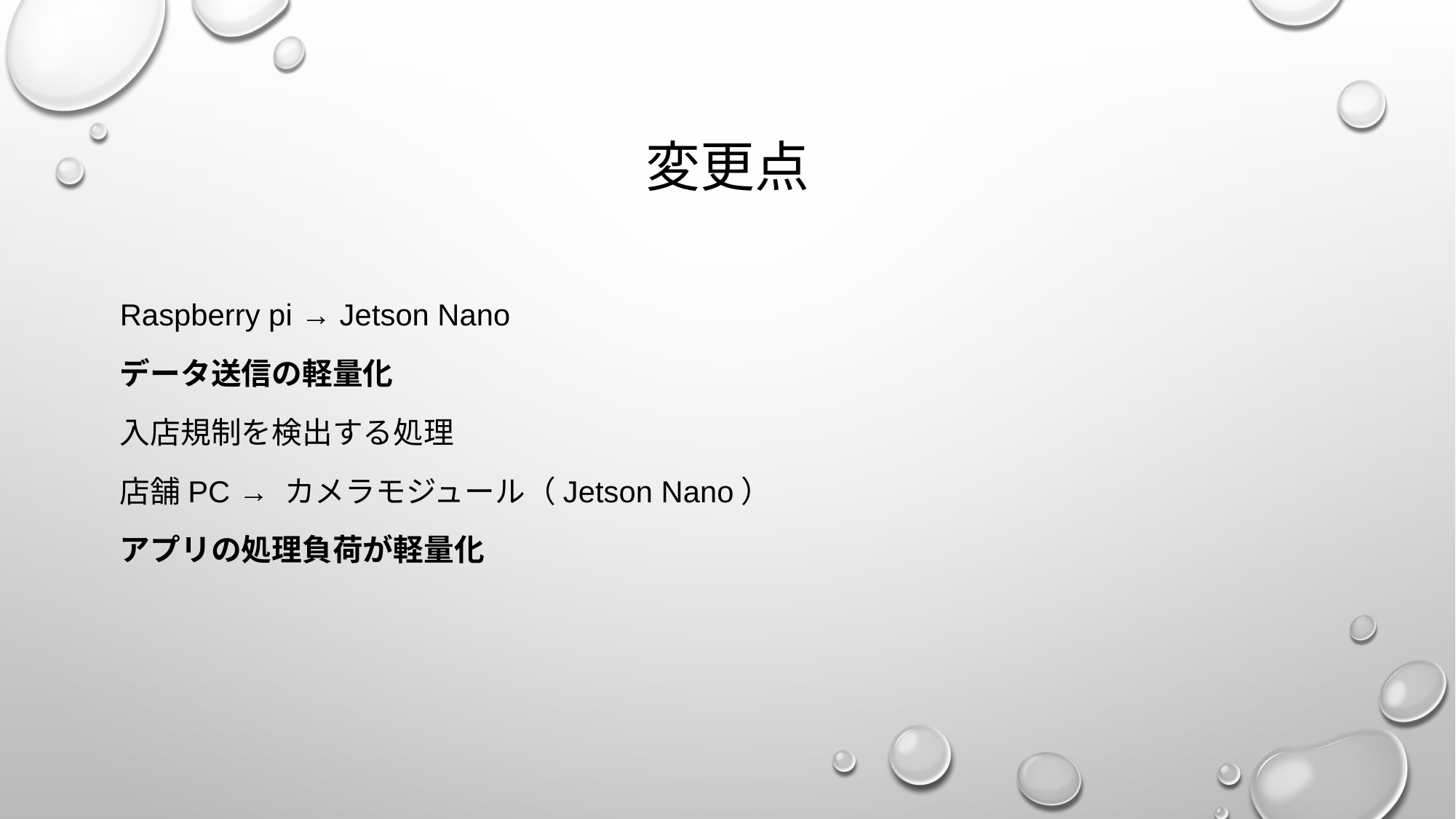

# 変更点
Raspberry pi → Jetson Nano
データ送信の軽量化
入店規制を検出する処理
店舗PC → カメラモジュール（Jetson Nano）
アプリの処理負荷が軽量化